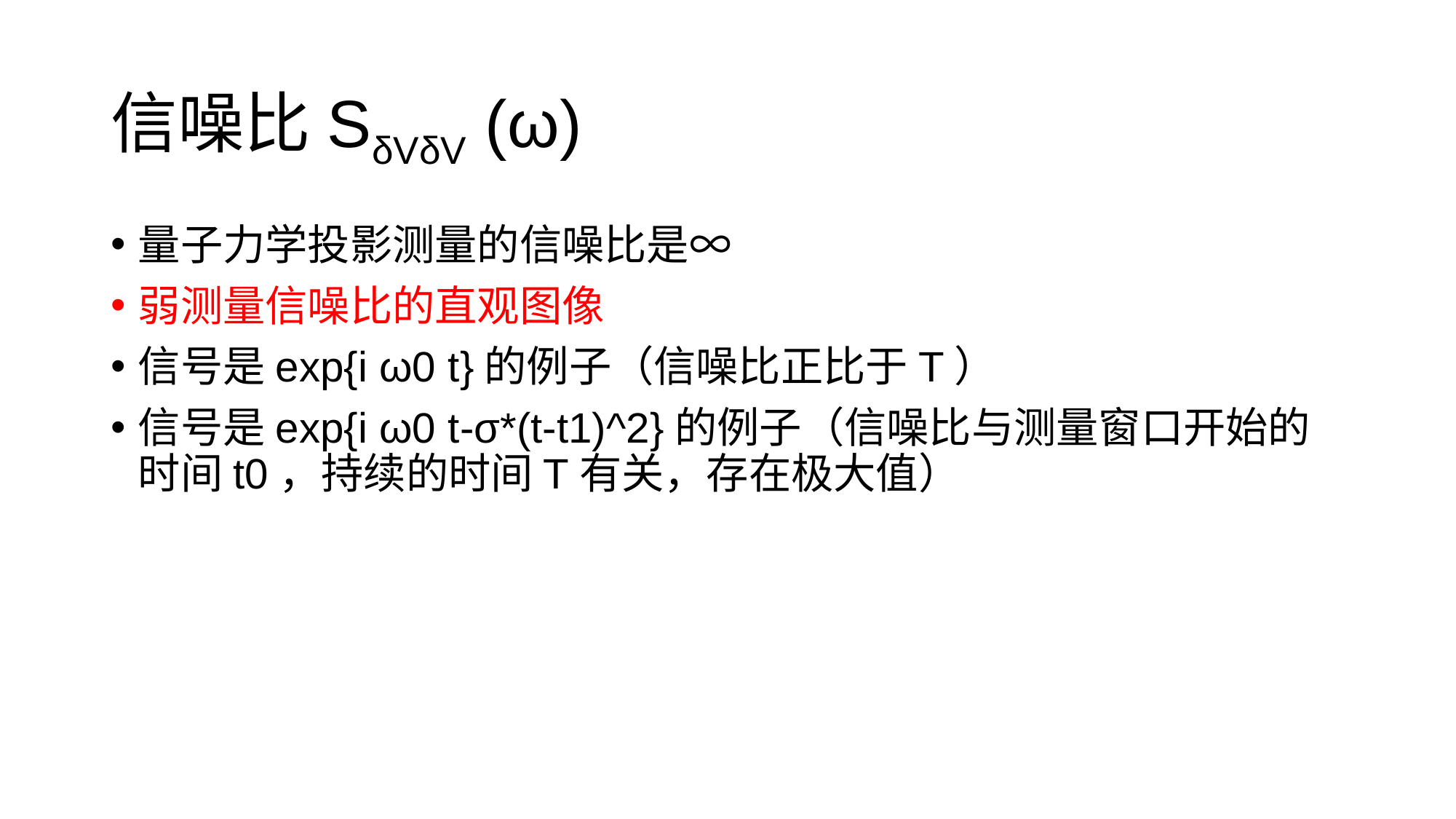

# 信噪比SδVδV (ω)
量子力学投影测量的信噪比是∞
弱测量信噪比的直观图像
信号是exp{i ω0 t}的例子（信噪比正比于T）
信号是exp{i ω0 t-σ*(t-t1)^2}的例子（信噪比与测量窗口开始的时间t0，持续的时间T有关，存在极大值）